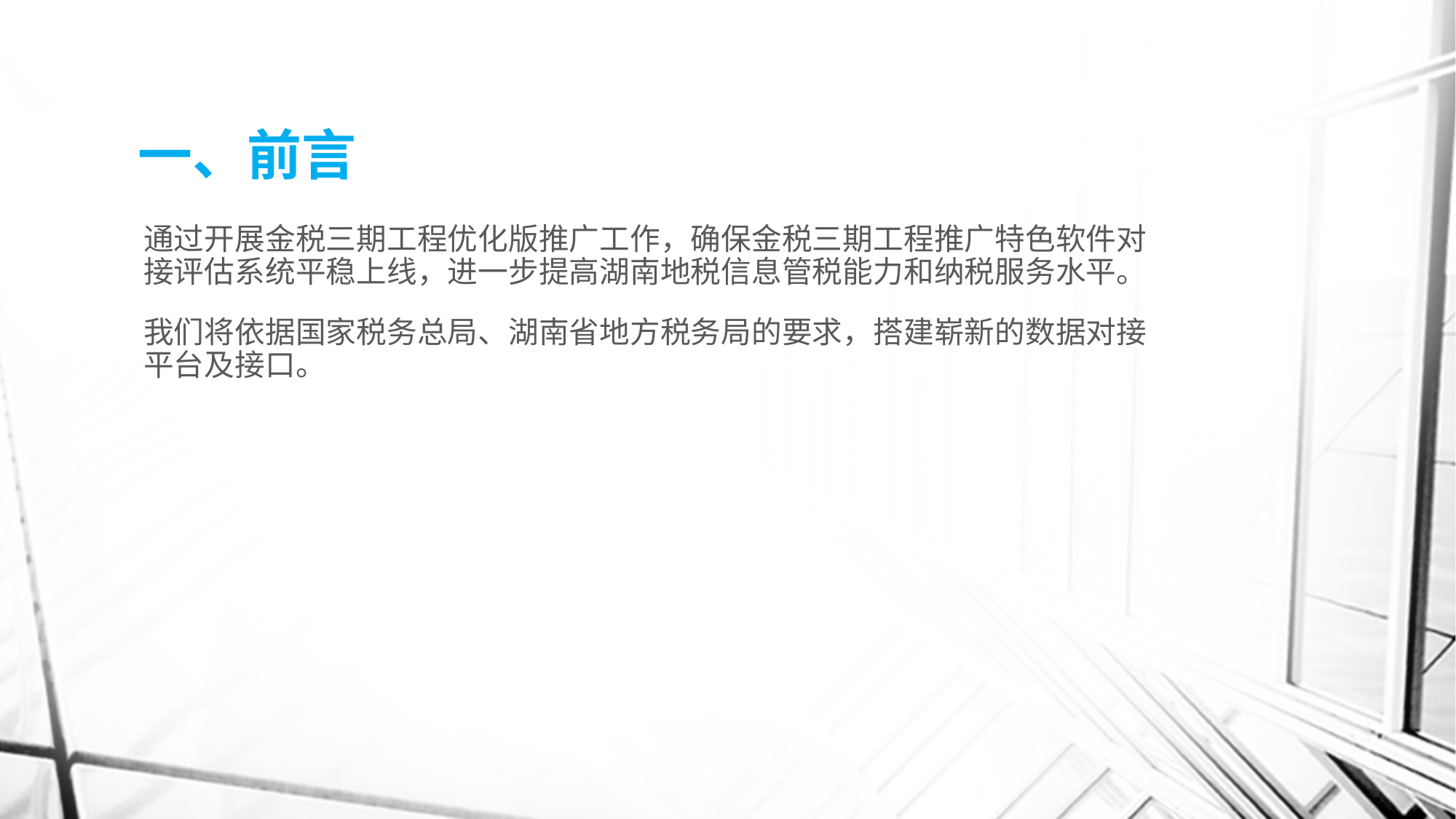

# 一、前言
通过开展金税三期工程优化版推广工作，确保金税三期工程推广特色软件对接评估系统平稳上线，进一步提高湖南地税信息管税能力和纳税服务水平。
我们将依据国家税务总局、湖南省地方税务局的要求，搭建崭新的数据对接平台及接口。